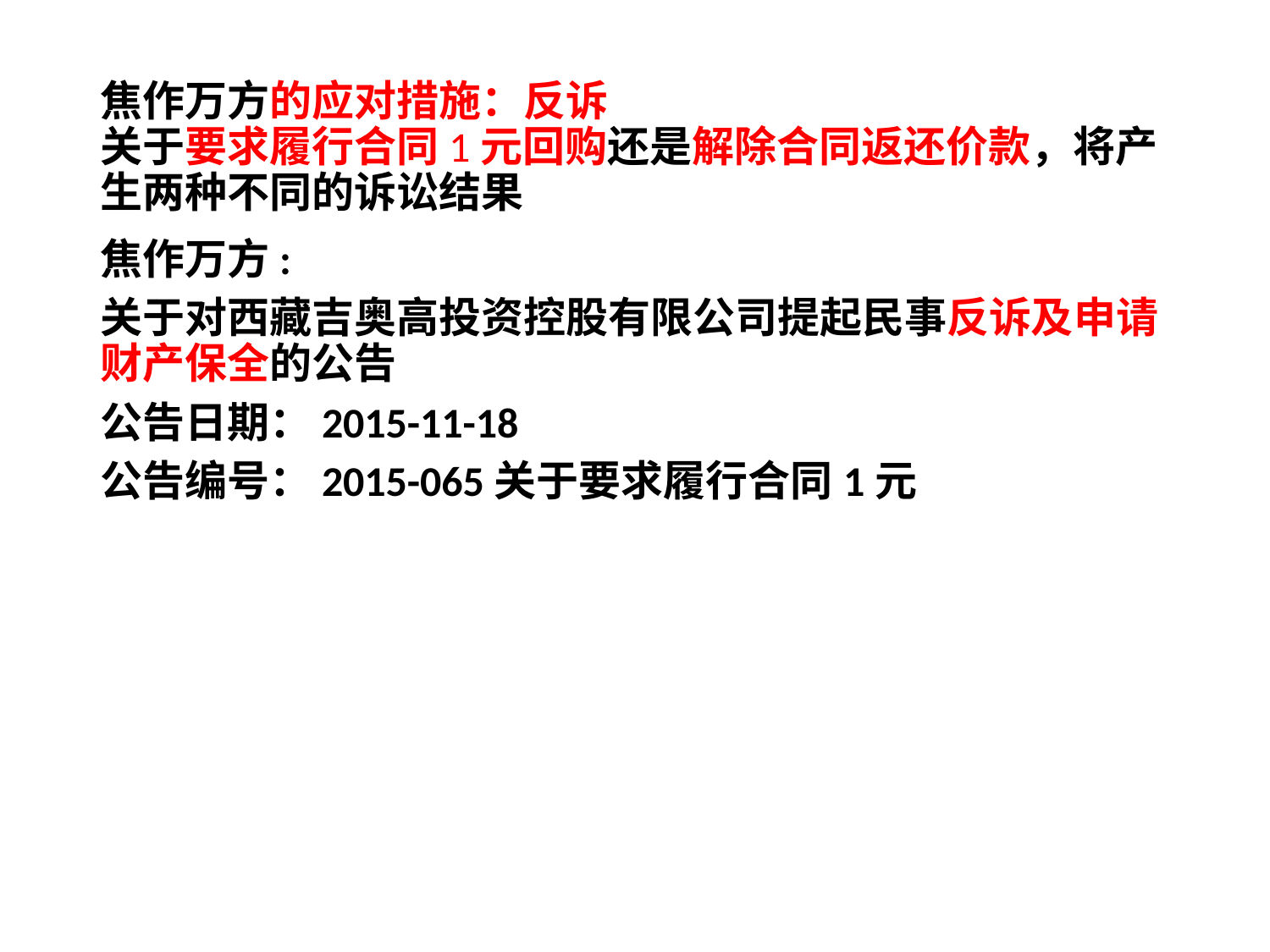

# 焦作万方的应对措施：反诉 关于要求履行合同1元回购还是解除合同返还价款，将产生两种不同的诉讼结果
焦作万方:
关于对西藏吉奥高投资控股有限公司提起民事反诉及申请财产保全的公告
公告日期：2015-11-18
公告编号：2015-065关于要求履行合同1元